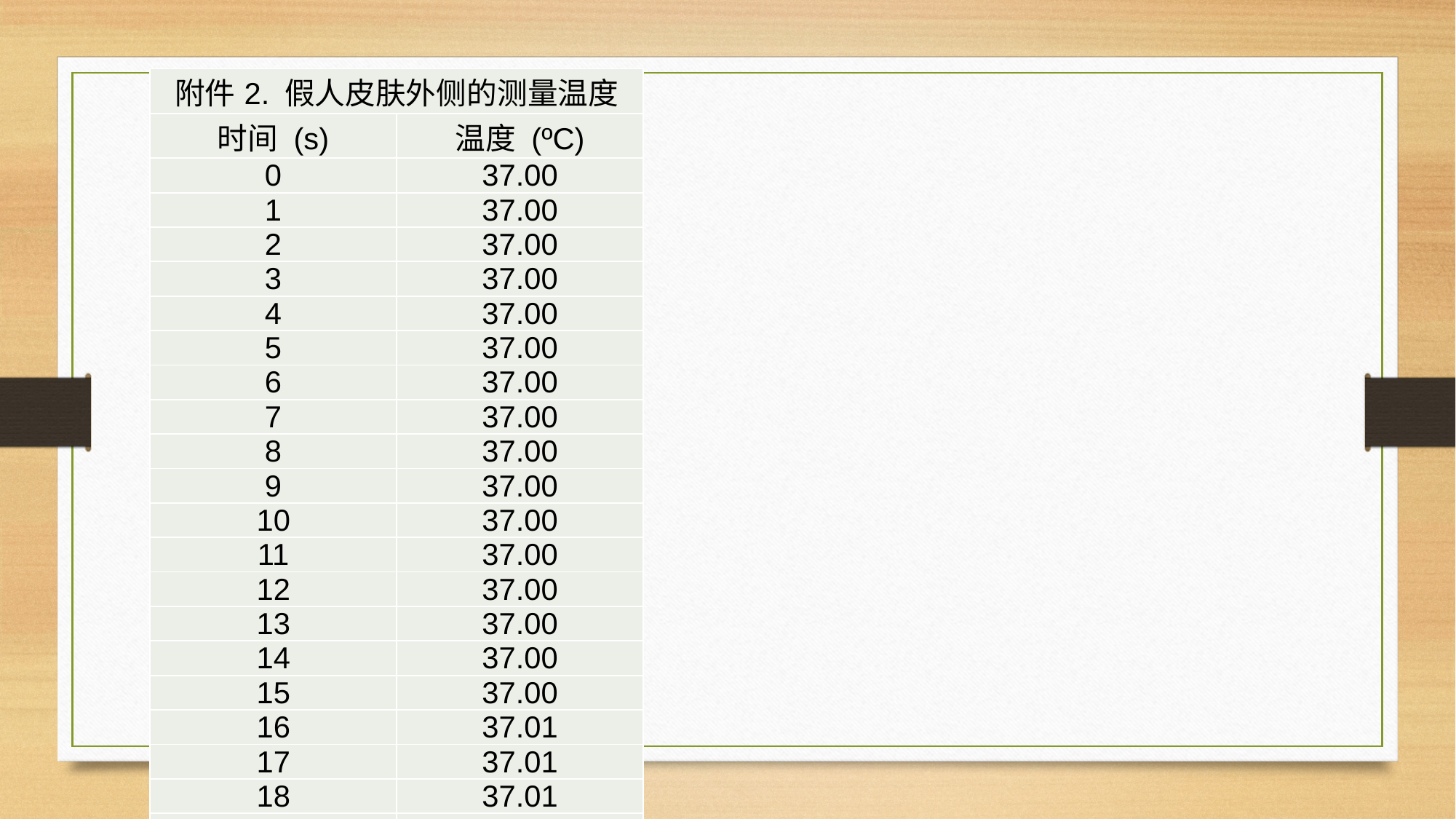

| 附件2. 假人皮肤外侧的测量温度 |  |
| --- | --- |
| 时间 (s) | 温度 (ºC) |
| 0 | 37.00 |
| 1 | 37.00 |
| 2 | 37.00 |
| 3 | 37.00 |
| 4 | 37.00 |
| 5 | 37.00 |
| 6 | 37.00 |
| 7 | 37.00 |
| 8 | 37.00 |
| 9 | 37.00 |
| 10 | 37.00 |
| 11 | 37.00 |
| 12 | 37.00 |
| 13 | 37.00 |
| 14 | 37.00 |
| 15 | 37.00 |
| 16 | 37.01 |
| 17 | 37.01 |
| 18 | 37.01 |
| 19 | 37.01 |